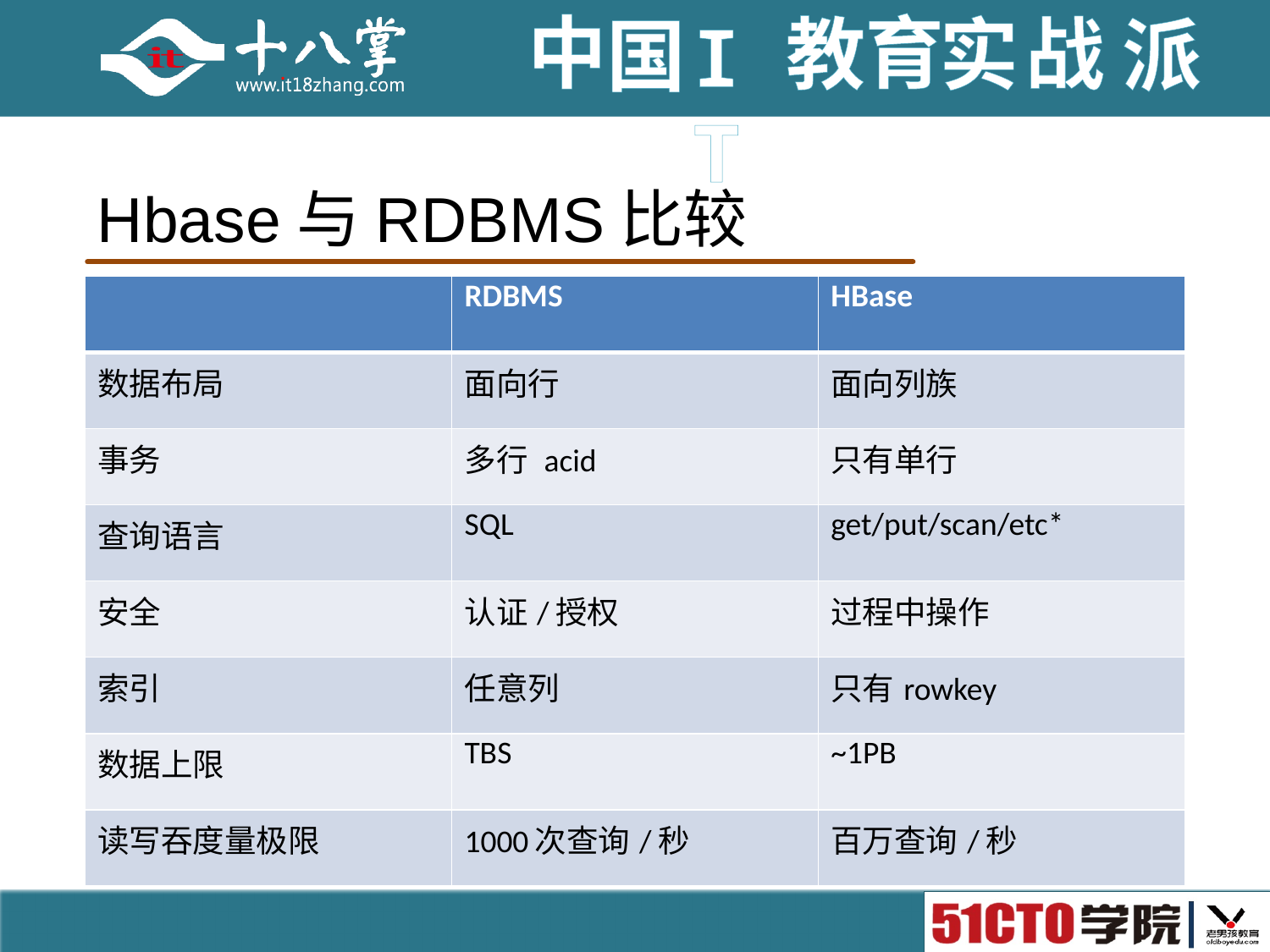

# Hbase与RDBMS比较
|  | RDBMS | HBase |
| --- | --- | --- |
| 数据布局 | 面向行 | 面向列族 |
| 事务 | 多行 acid | 只有单行 |
| 查询语言 | SQL | get/put/scan/etc\* |
| 安全 | 认证/授权 | 过程中操作 |
| 索引 | 任意列 | 只有rowkey |
| 数据上限 | TBS | ~1PB |
| 读写吞度量极限 | 1000次查询/秒 | 百万查询/秒 |